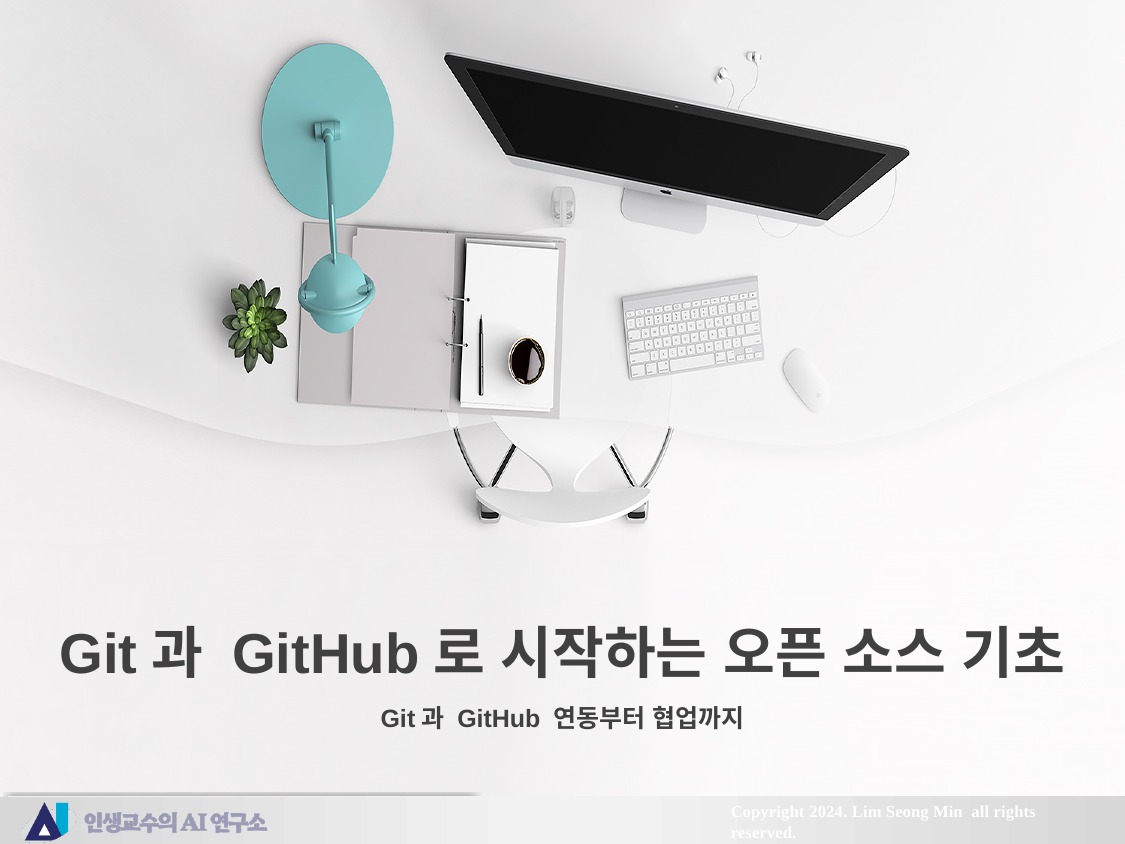

Git과 GitHub로 시작하는 오픈 소스 기초
Git과 GitHub 연동부터 협업까지